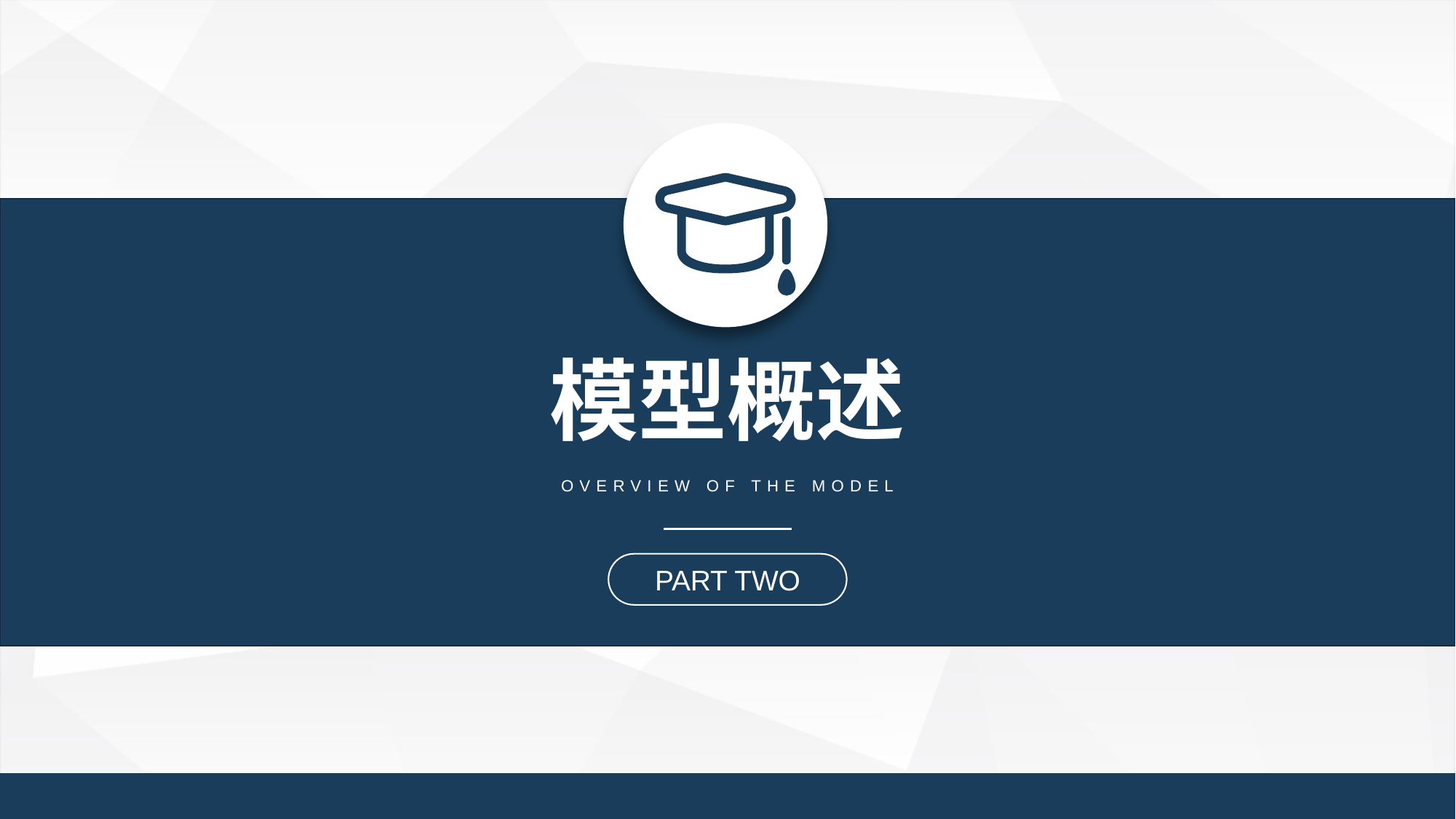

模型概述
OVERVIEW OF THE MODEL
PART TWO